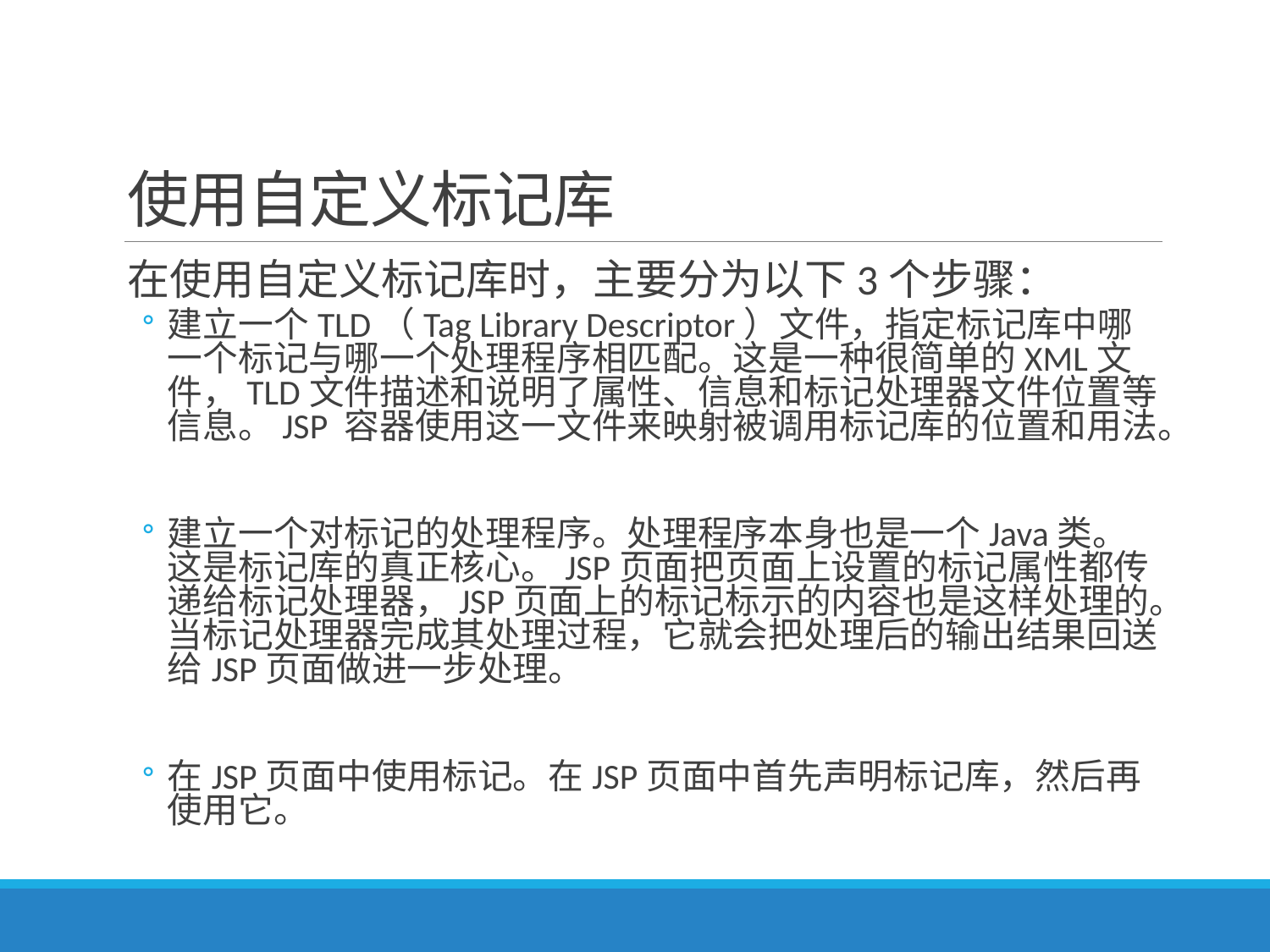

# 使用自定义标记库
在使用自定义标记库时，主要分为以下3个步骤：
建立一个TLD（Tag Library Descriptor）文件，指定标记库中哪一个标记与哪一个处理程序相匹配。这是一种很简单的XML文件，TLD文件描述和说明了属性、信息和标记处理器文件位置等信息。JSP 容器使用这一文件来映射被调用标记库的位置和用法。

建立一个对标记的处理程序。处理程序本身也是一个Java类。这是标记库的真正核心。JSP页面把页面上设置的标记属性都传递给标记处理器，JSP页面上的标记标示的内容也是这样处理的。当标记处理器完成其处理过程，它就会把处理后的输出结果回送给JSP页面做进一步处理。

在JSP页面中使用标记。在JSP页面中首先声明标记库，然后再使用它。